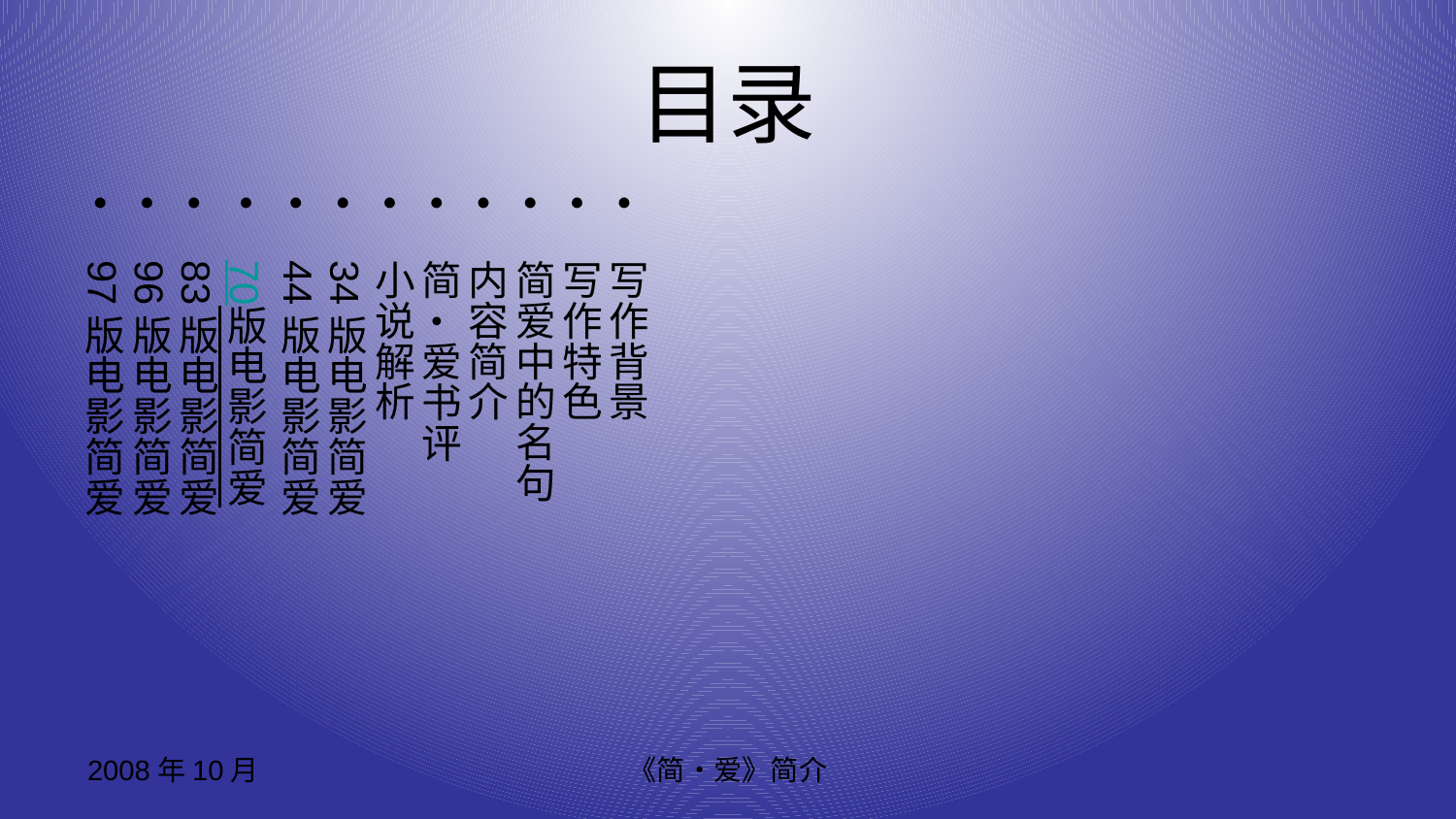

# 目录

写作背景
写作特色
简爱中的名句
内容简介
简•爱书评
小说解析
34版电影简爱
44版电影简爱
70版电影简爱
83版电影简爱
96版电影简爱
97版电影简爱
2008年10月
《简•爱》简介